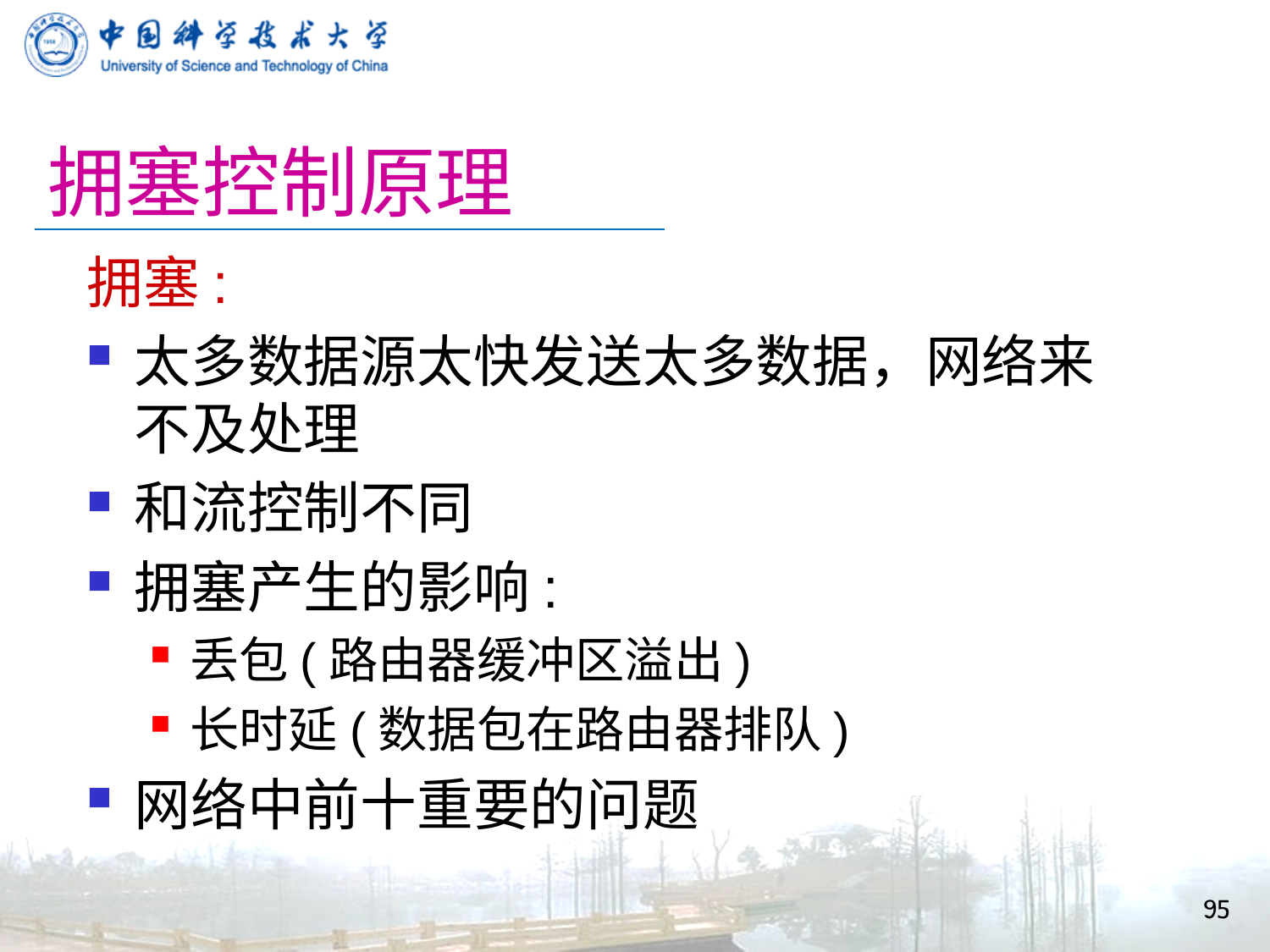

# 拥塞控制原理
拥塞:
太多数据源太快发送太多数据，网络来不及处理
和流控制不同
拥塞产生的影响:
丢包(路由器缓冲区溢出)
长时延(数据包在路由器排队)
网络中前十重要的问题
95